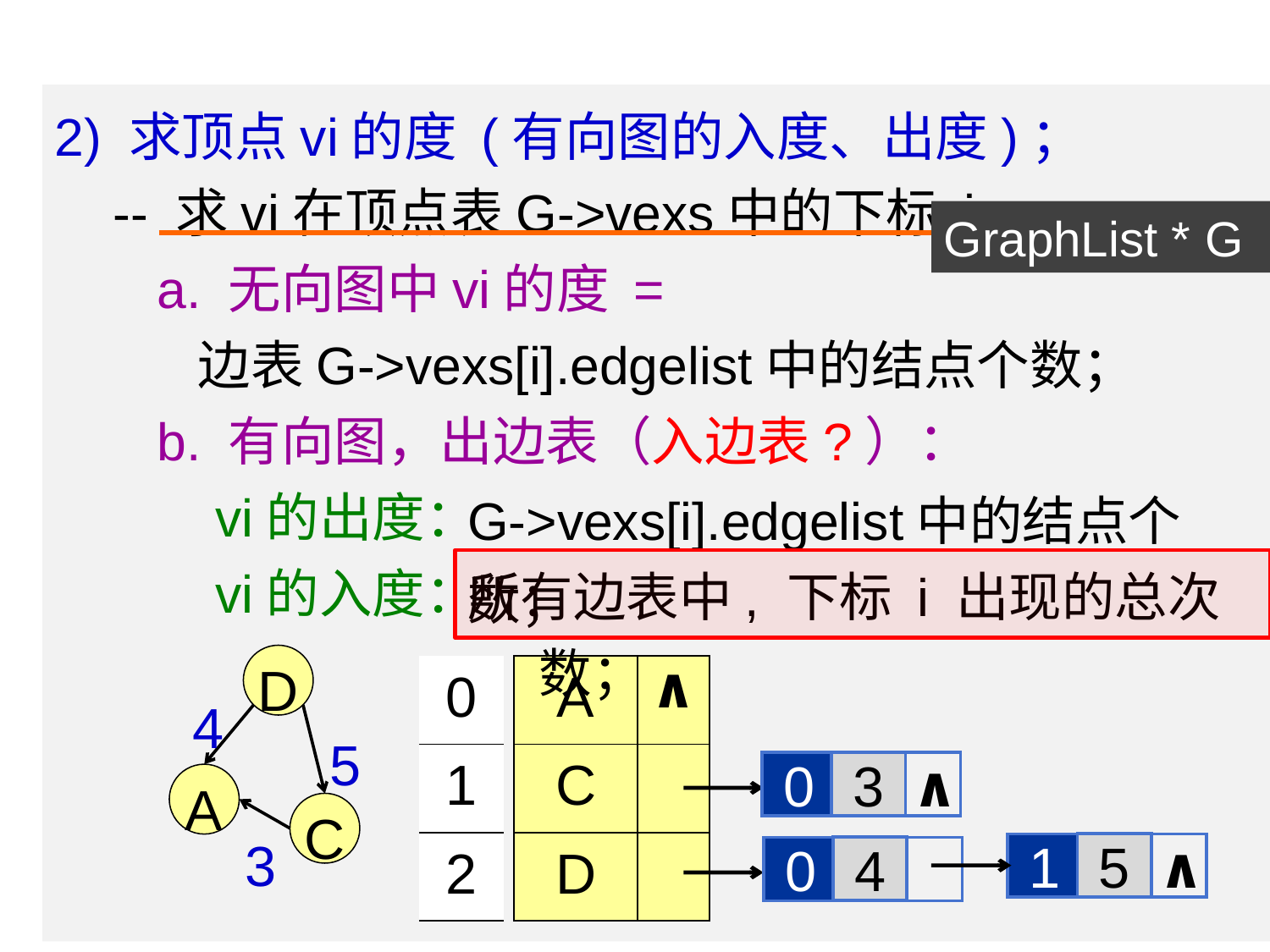

2) 求顶点vi的度 (有向图的入度、出度)；
    -- 求vi在顶点表G->vexs中的下标 i;
       a. 无向图中vi的度 =
           边表G->vexs[i].edgelist中的结点个数；
       b. 有向图，出边表（入边表?）：
           vi的出度：
           vi的入度：
GraphList * G
G->vexs[i].edgelist中的结点个数；
所有边表中, 下标 i 出现的总次数；

D
| 0 |
| --- |
| 1 |
| 2 |
| A | ∧ |
| --- | --- |
| C |  |
| D |  |
4
5
0
3
 ∧
A

C
3
5
1
 ∧
4
0